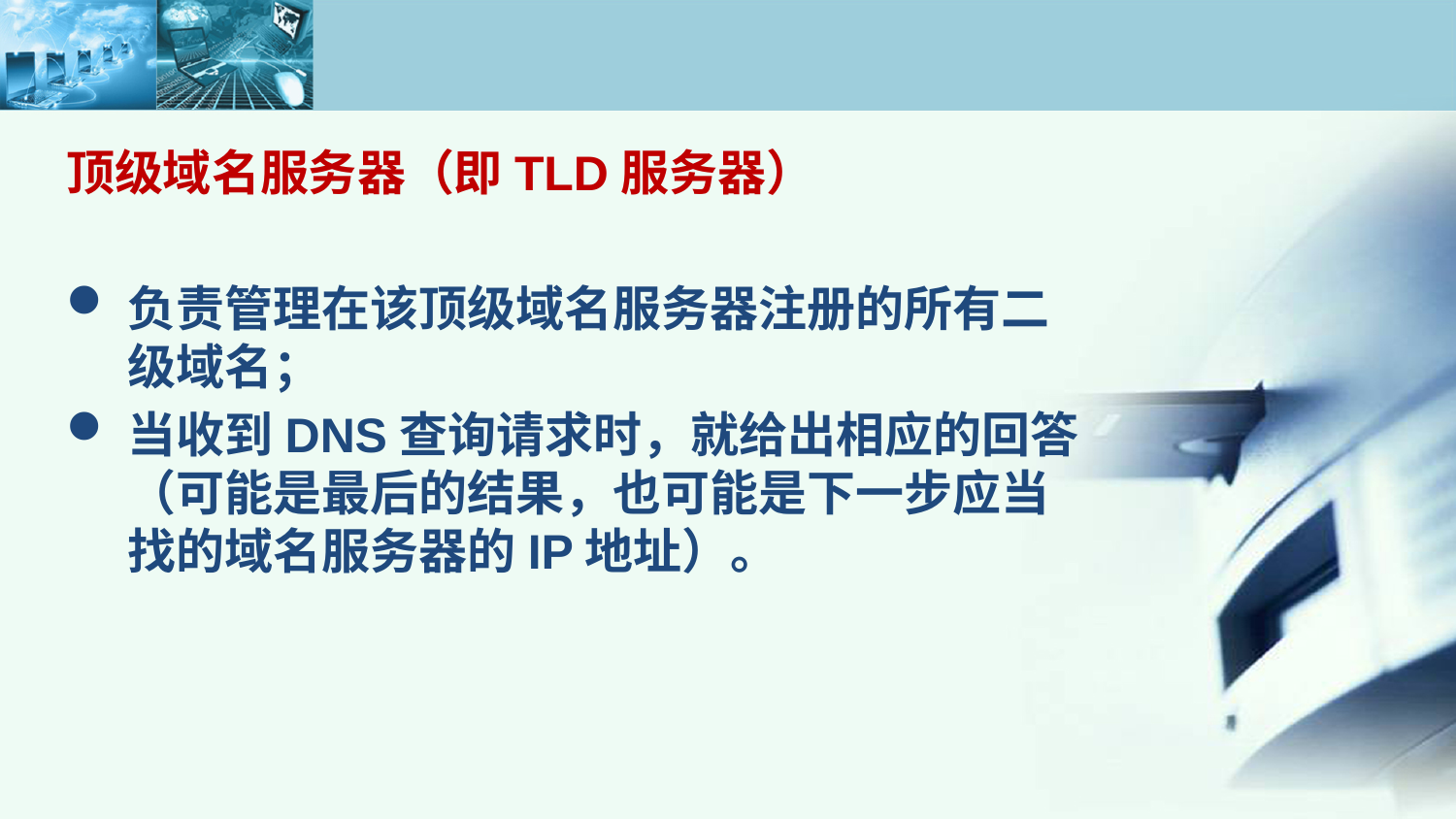

顶级域名服务器（即TLD服务器）

负责管理在该顶级域名服务器注册的所有二级域名；
当收到DNS查询请求时，就给出相应的回答（可能是最后的结果，也可能是下一步应当找的域名服务器的IP地址）。